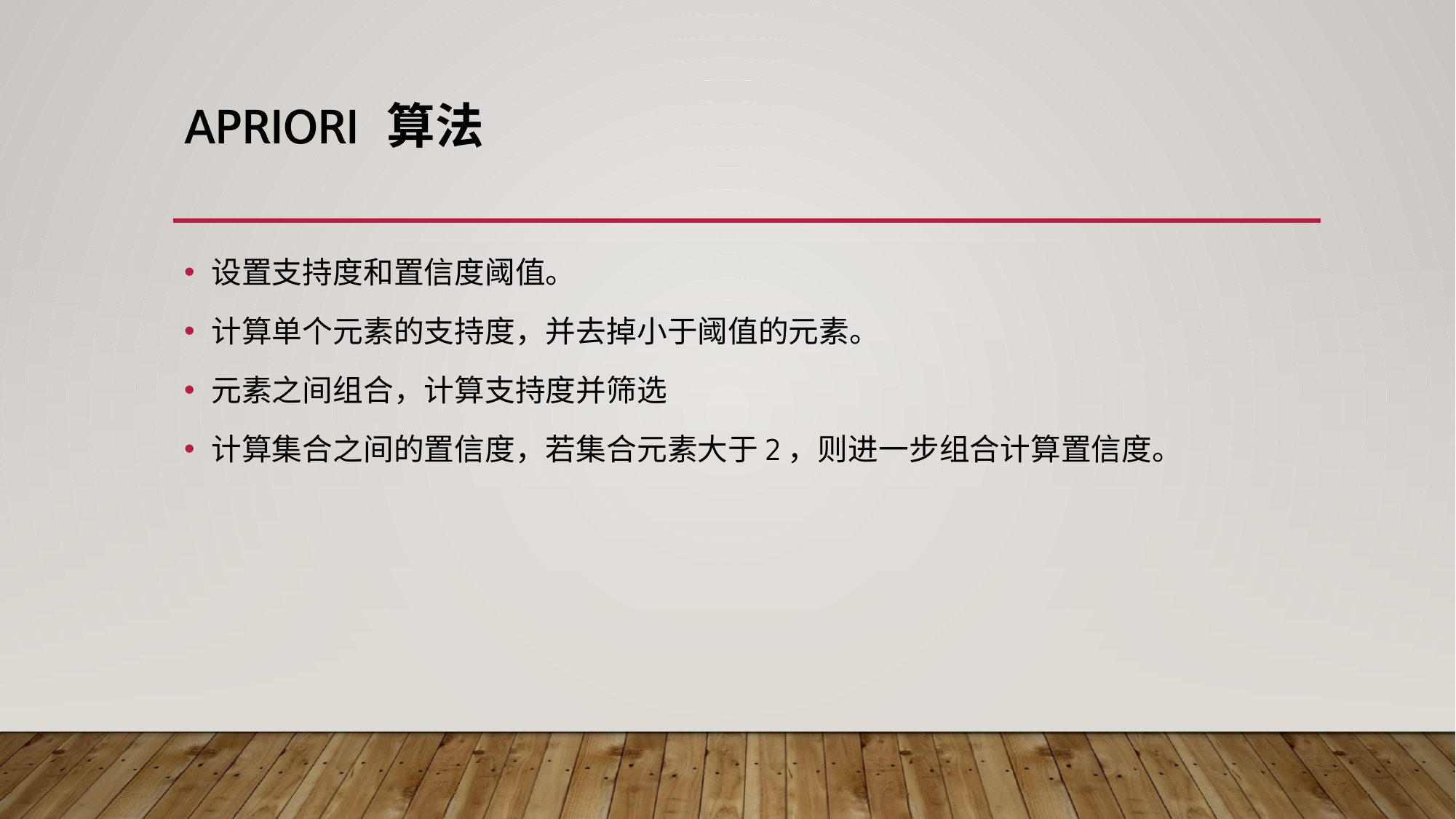

# Apriori 算法
设置支持度和置信度阈值。
计算单个元素的支持度，并去掉小于阈值的元素。
元素之间组合，计算支持度并筛选
计算集合之间的置信度，若集合元素大于2，则进一步组合计算置信度。